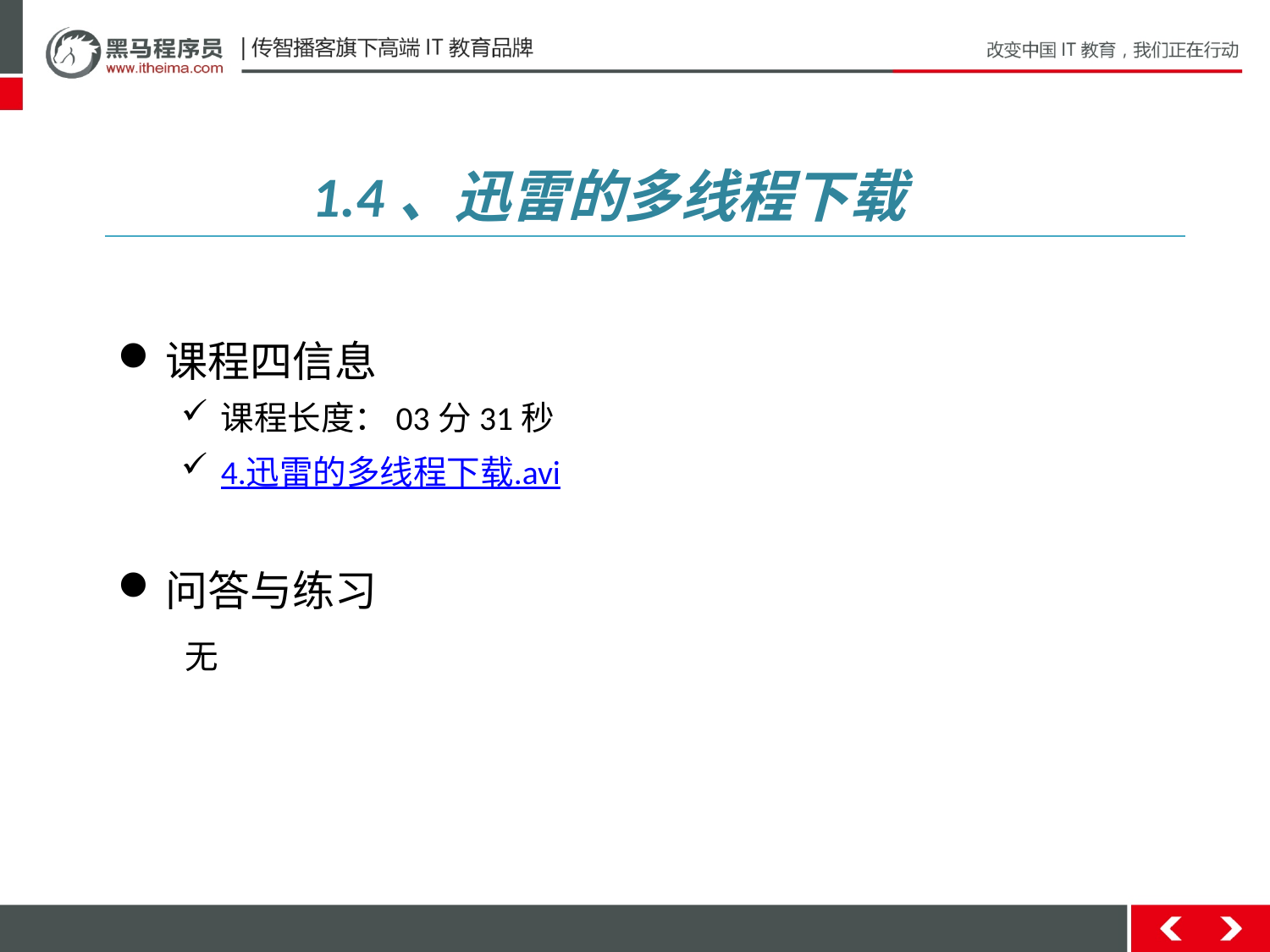

1.4、迅雷的多线程下载

课程四信息
课程长度：03分31秒
4.迅雷的多线程下载.avi

问答与练习
      无